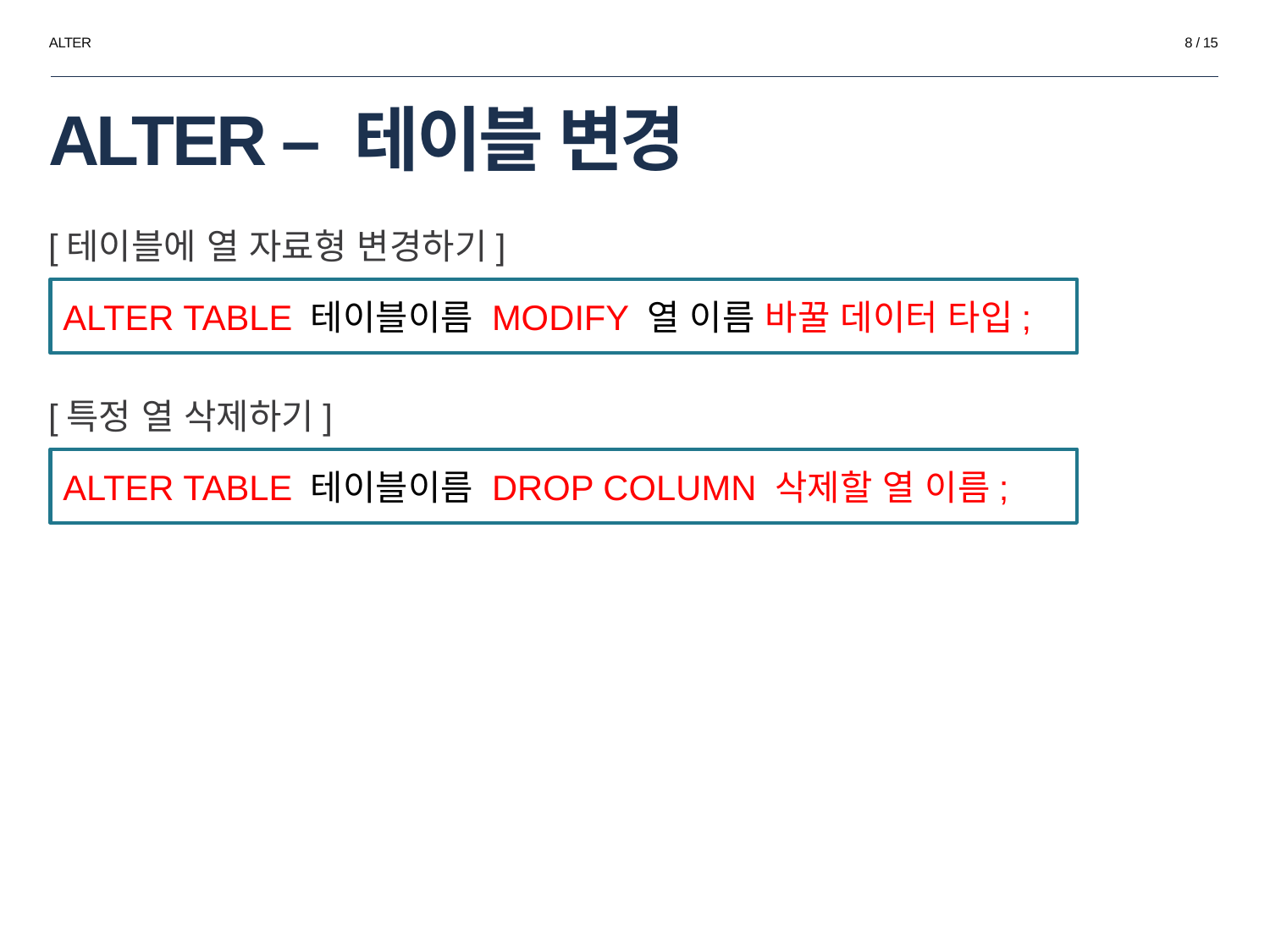

ALTER
8 / 15
# ALTER – 테이블 변경
[테이블에 열 자료형 변경하기]

ALTER TABLE 테이블이름 MODIFY 열 이름 바꿀 데이터 타입;
[특정 열 삭제하기]

ALTER TABLE 테이블이름 DROP COLUMN 삭제할 열 이름;